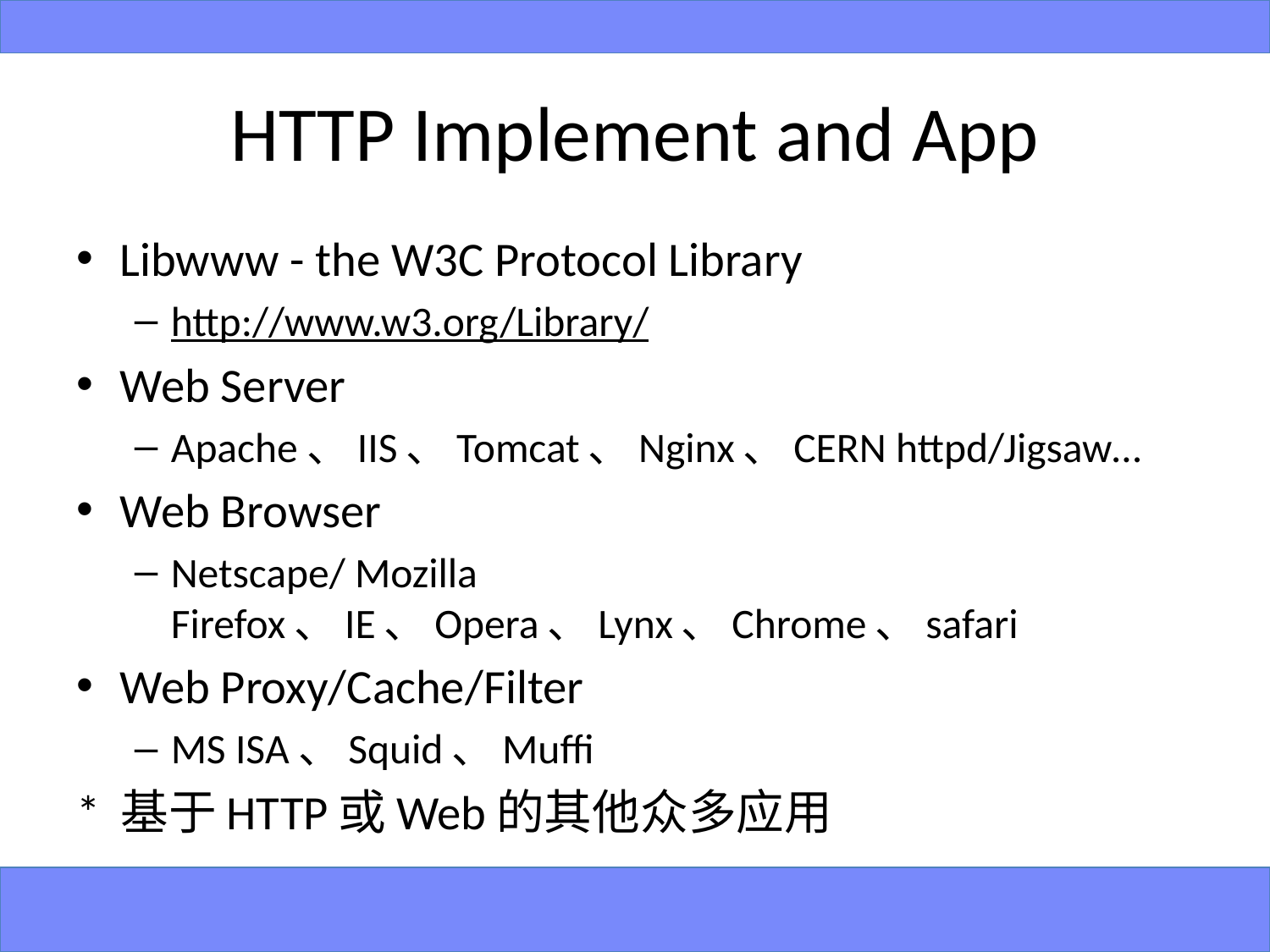

# HTTP Implement and App
Libwww - the W3C Protocol Library
http://www.w3.org/Library/
Web Server
Apache、IIS、Tomcat、Nginx、CERN httpd/Jigsaw…
Web Browser
Netscape/ Mozilla Firefox、IE、Opera、Lynx、Chrome、safari
Web Proxy/Cache/Filter
MS ISA、Squid、Muffi
* 基于HTTP或Web的其他众多应用